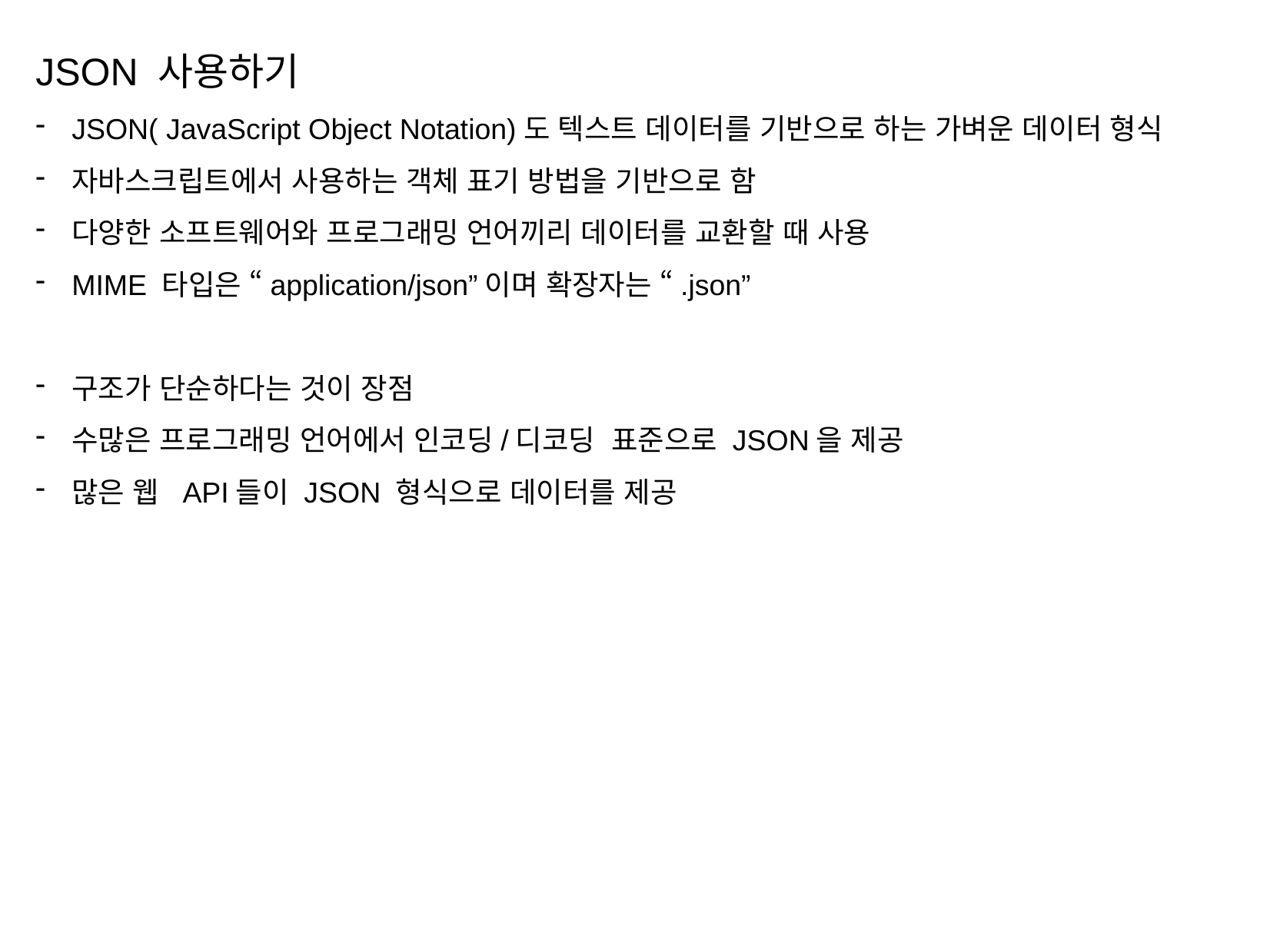

JSON 사용하기
JSON( JavaScript Object Notation)도 텍스트 데이터를 기반으로 하는 가벼운 데이터 형식
자바스크립트에서 사용하는 객체 표기 방법을 기반으로 함
다양한 소프트웨어와 프로그래밍 언어끼리 데이터를 교환할 때 사용
MIME 타입은 “application/json”이며 확장자는 “.json”

구조가 단순하다는 것이 장점
수많은 프로그래밍 언어에서 인코딩/디코딩  표준으로 JSON을 제공
많은 웹  API들이 JSON 형식으로 데이터를 제공